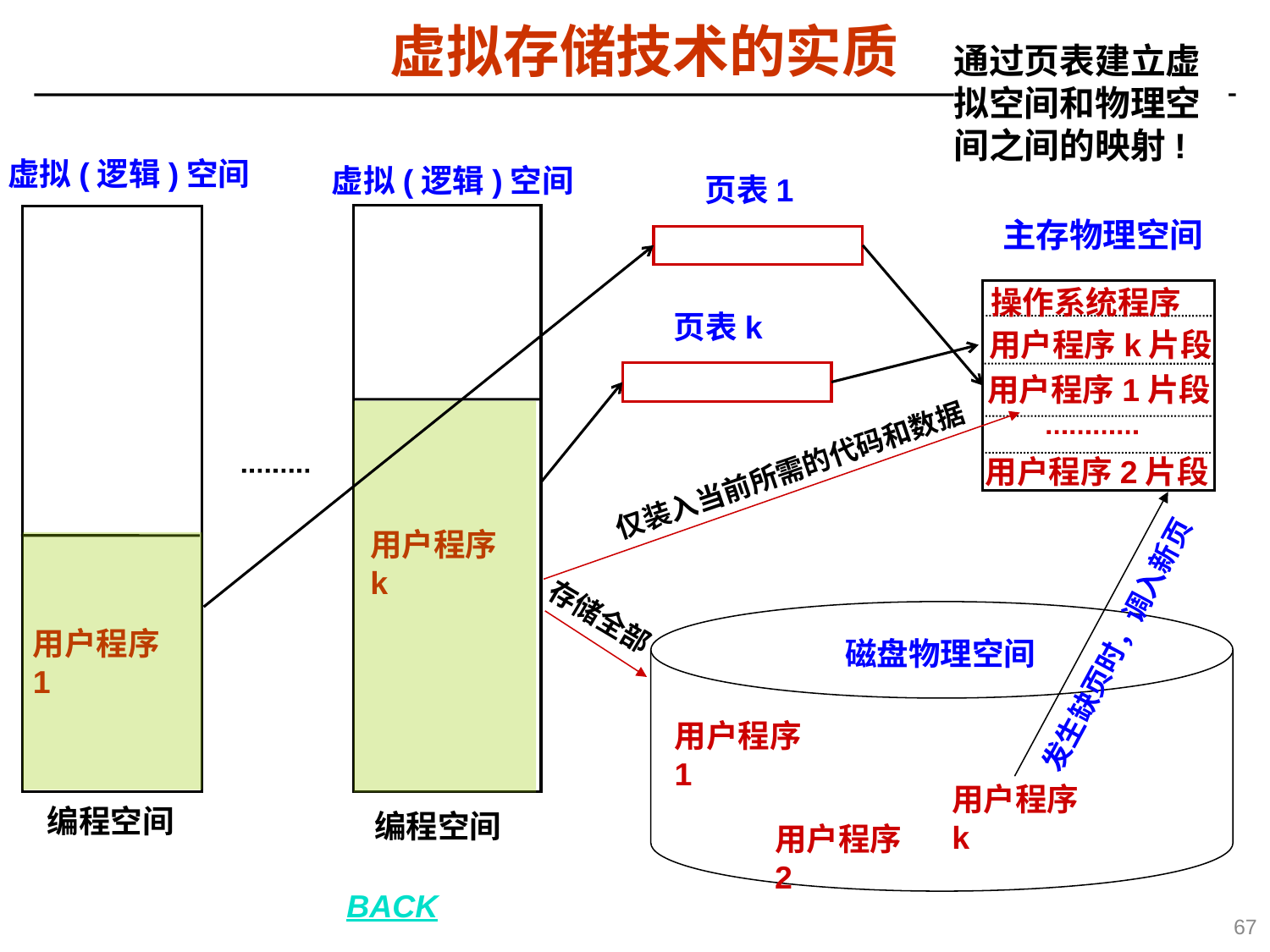

虚拟存储技术的实质
通过页表建立虚拟空间和物理空间之间的映射!
虚拟(逻辑)空间
虚拟(逻辑)空间
页表1

       主存物理空间

操作系统程序

用户程序k片段

用户程序1片段

用户程序2片段

页表k

仅装入当前所需的代码和数据

发生缺页时，调入新页

用户程序k

磁盘物理空间
用户程序1
用户程序k
用户程序2
存储全部

用户程序1
编程空间
编程空间
BACK
67